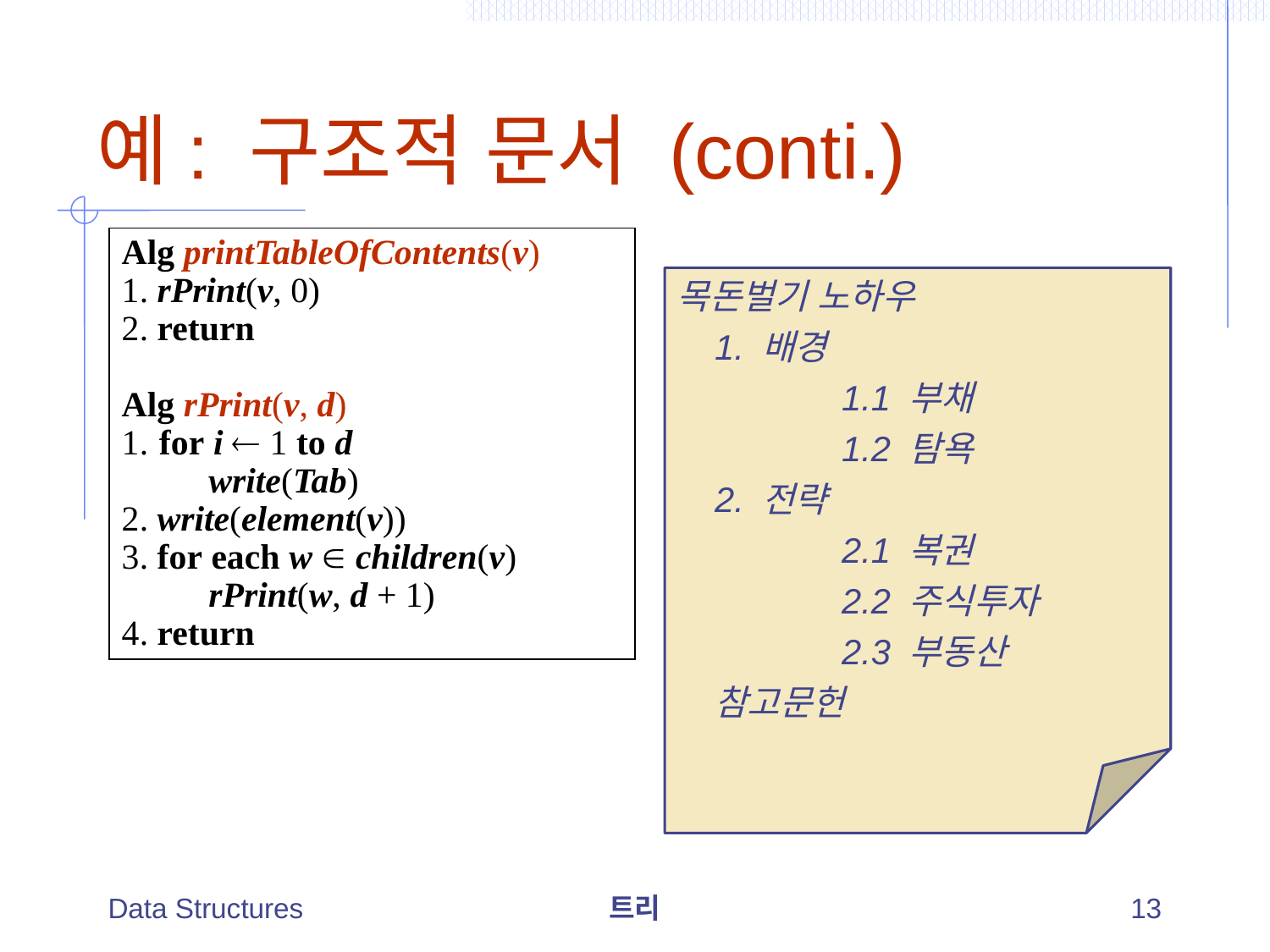

# 예: 구조적 문서 (conti.)
Alg printTableOfContents(v)
1. rPrint(v, 0)
2. return

Alg rPrint(v, d)
1.	for i ← 1 to d
		write(Tab)
2. write(element(v))
3. for each w ∈ children(v)
		rPrint(w, d + 1)
4. return
목돈벌기 노하우
	1. 배경
		1.1 부채
		1.2 탐욕
	2. 전략
		2.1 복권
		2.2 주식투자
		2.3 부동산
	참고문헌
Data Structures
트리
13